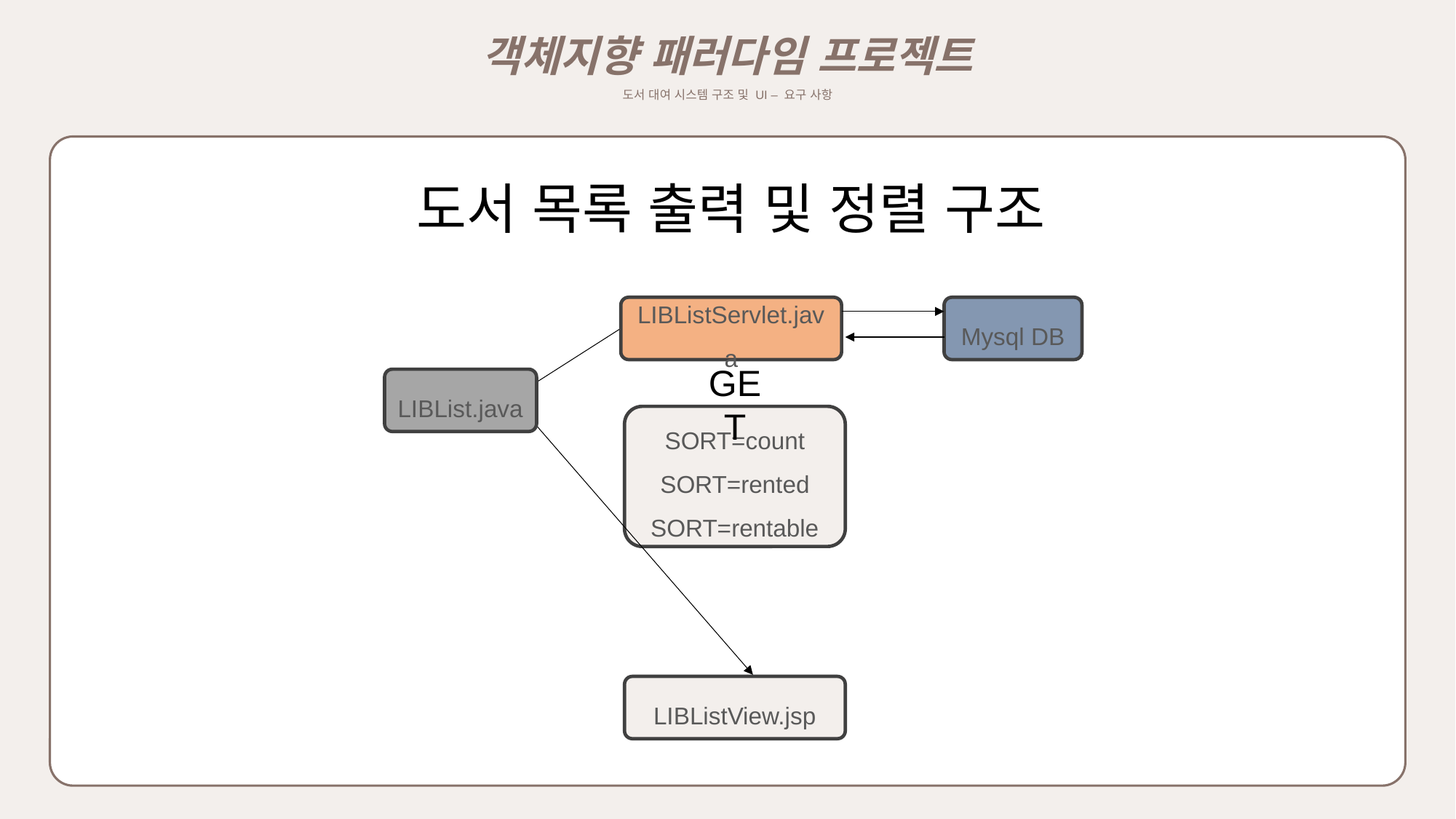

객체지향 패러다임 프로젝트
도서 대여 시스템 구조 및 UI – 요구 사항

도서 목록 출력 및 정렬 구조
LIBListServlet.java
Mysql DB
GET
LIBList.java
SORT=count
SORT=rented
SORT=rentable
LIBListView.jsp